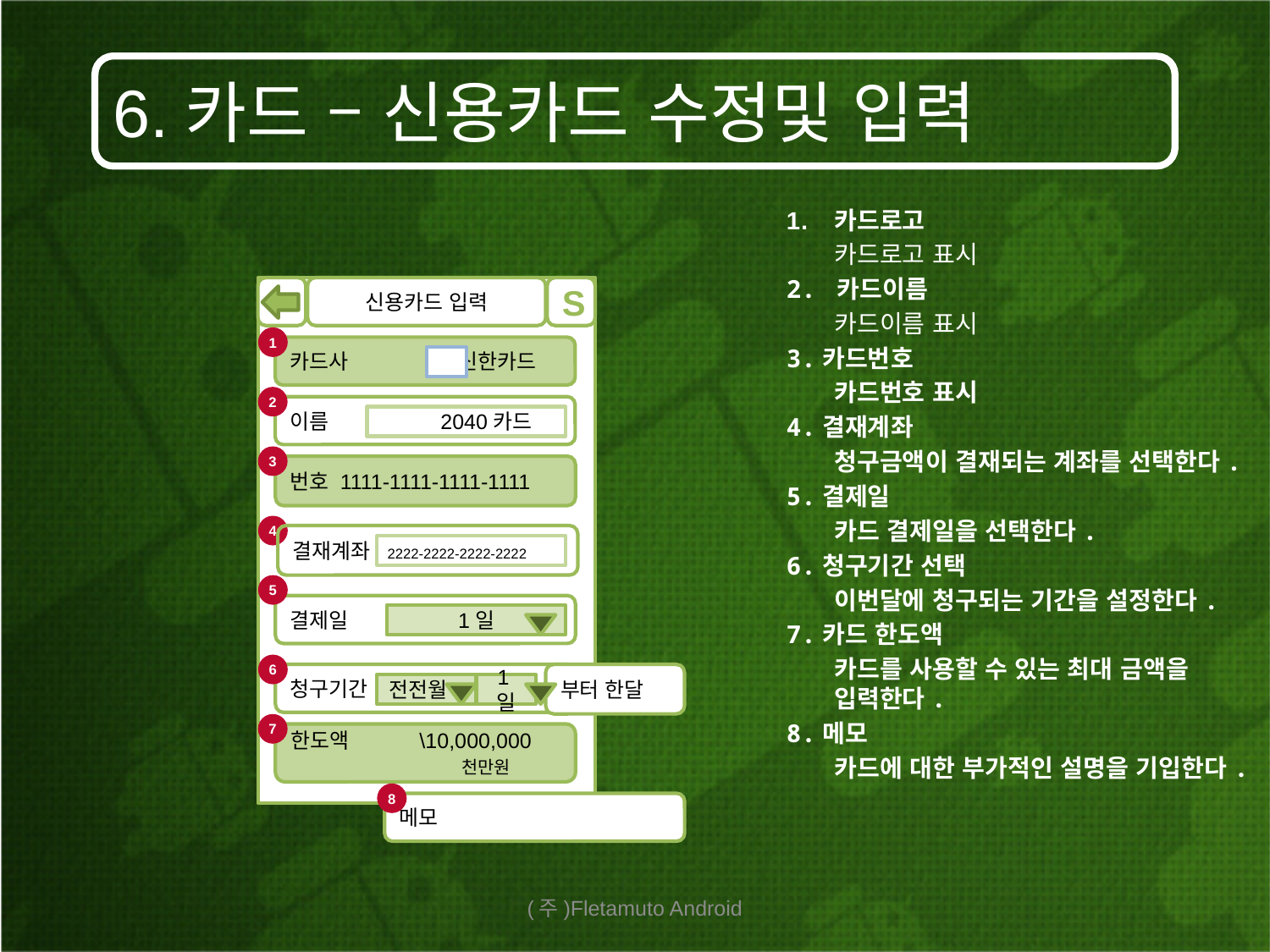

6.카드 – 신용카드 수정및 입력
카드로고
	카드로고 표시
2. 카드이름
	카드이름 표시
3.카드번호
	카드번호 표시
4.결재계좌
	청구금액이 결재되는 계좌를 선택한다.
5.결제일
	카드 결제일을 선택한다.
6.청구기간 선택
	이번달에 청구되는 기간을 설정한다.
7.카드 한도액
	카드를 사용할 수 있는 최대 금액을 입력한다.
8.메모
	카드에 대한 부가적인 설명을 기입한다.

신용카드 입력
S
1
카드사	       신한카드

2
이름                  2040카드

3
번호 1111-1111-1111-1111
4
결재계좌  2222-2222-2222-2222

5
결제일           1일
1일

6
청구기간
부터 한달
전전월
1일

7
한도액           \10,000,000
                            천만원
8
메모

(주)Fletamuto Android